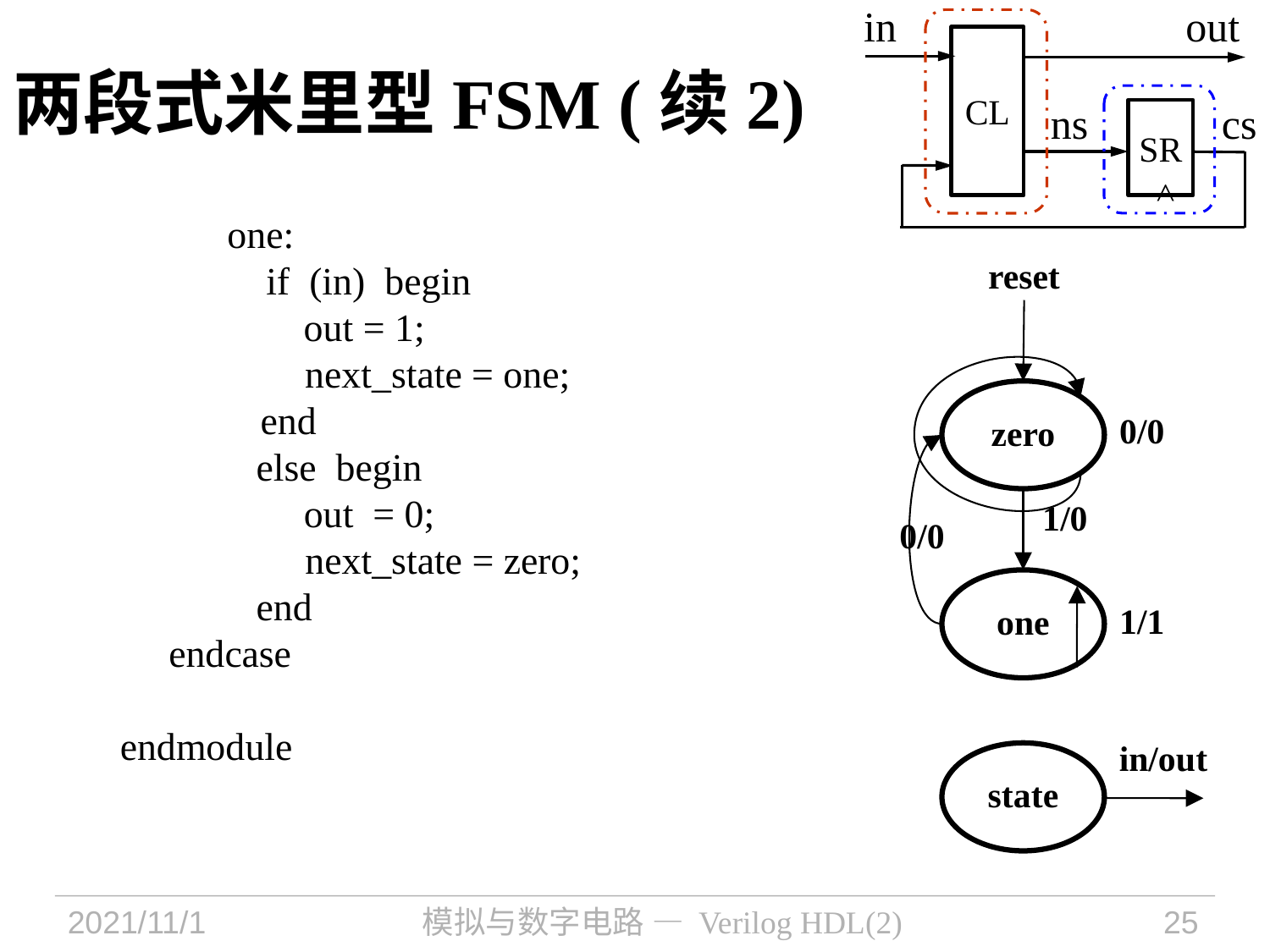

2021/11/1
模拟与数字电路 — Verilog HDL(2)
25
in
out
CL
ns
cs
SR
<

两段式米里型FSM (续2)
           one:
               if  (in)  begin
 		      out = 1;
                   next_state = one;
	        end
              else  begin
 		      out  = 0;
                   next_state = zero;
              end
     endcase

endmodule
reset
zero
0/0
1/0
0/0
one
1/1
in/out
state